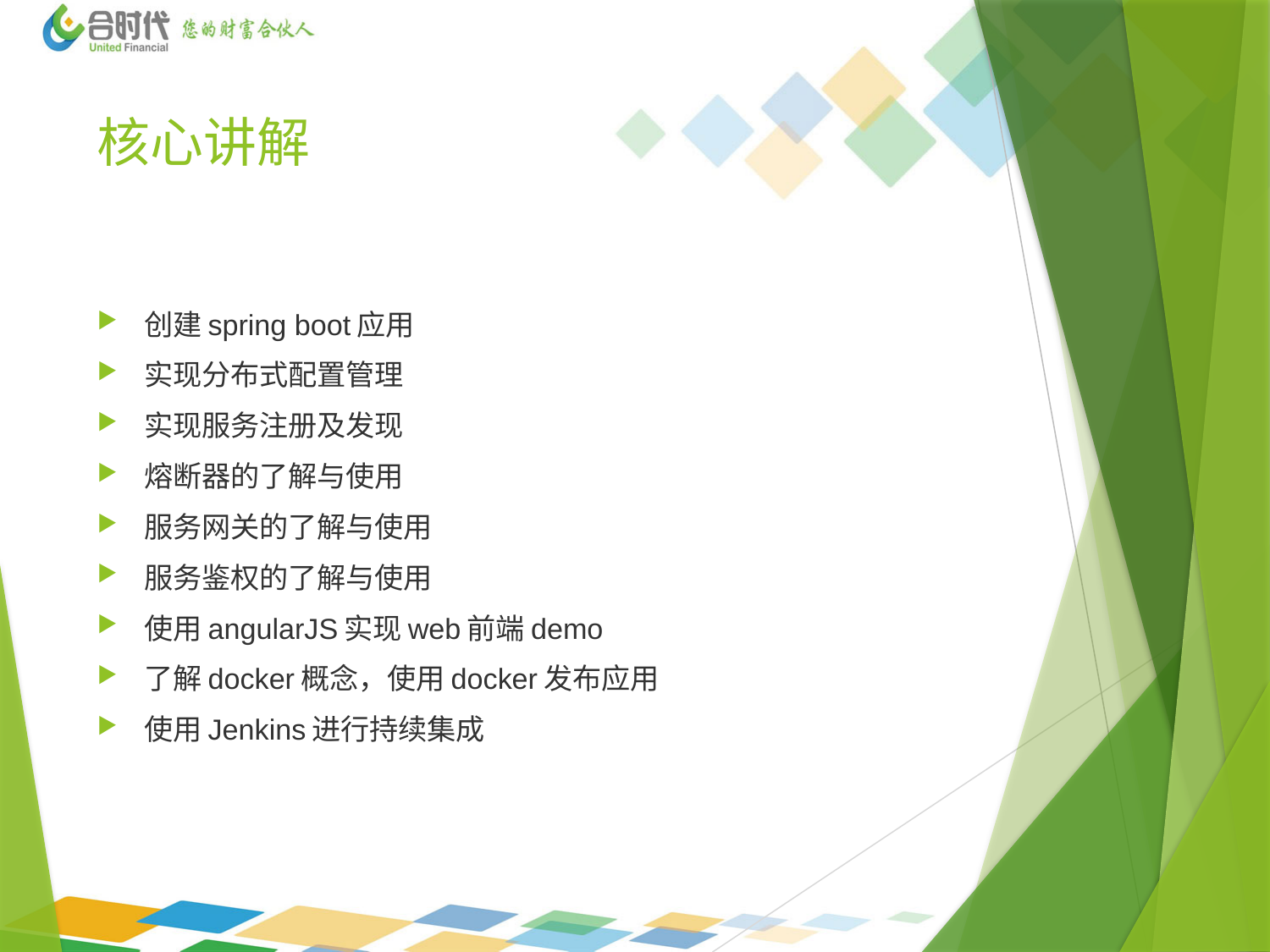

# 核心讲解
创建spring boot应用
实现分布式配置管理
实现服务注册及发现
熔断器的了解与使用
服务网关的了解与使用
服务鉴权的了解与使用
使用angularJS实现web前端demo
了解docker概念，使用docker发布应用
使用Jenkins进行持续集成